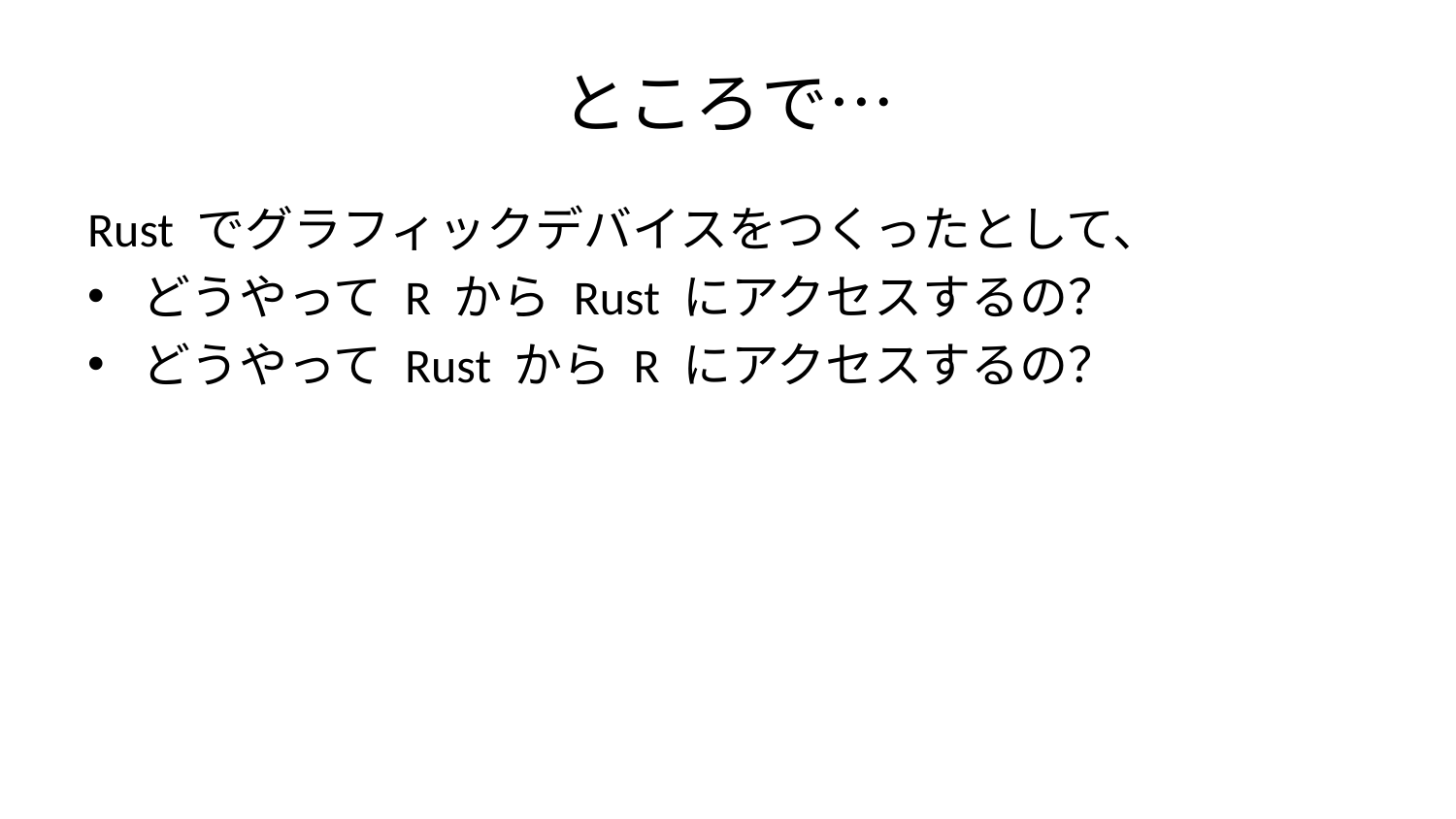

# ところで…
Rust でグラフィックデバイスをつくったとして、
どうやって R から Rust にアクセスするの？
どうやって Rust から R にアクセスするの？